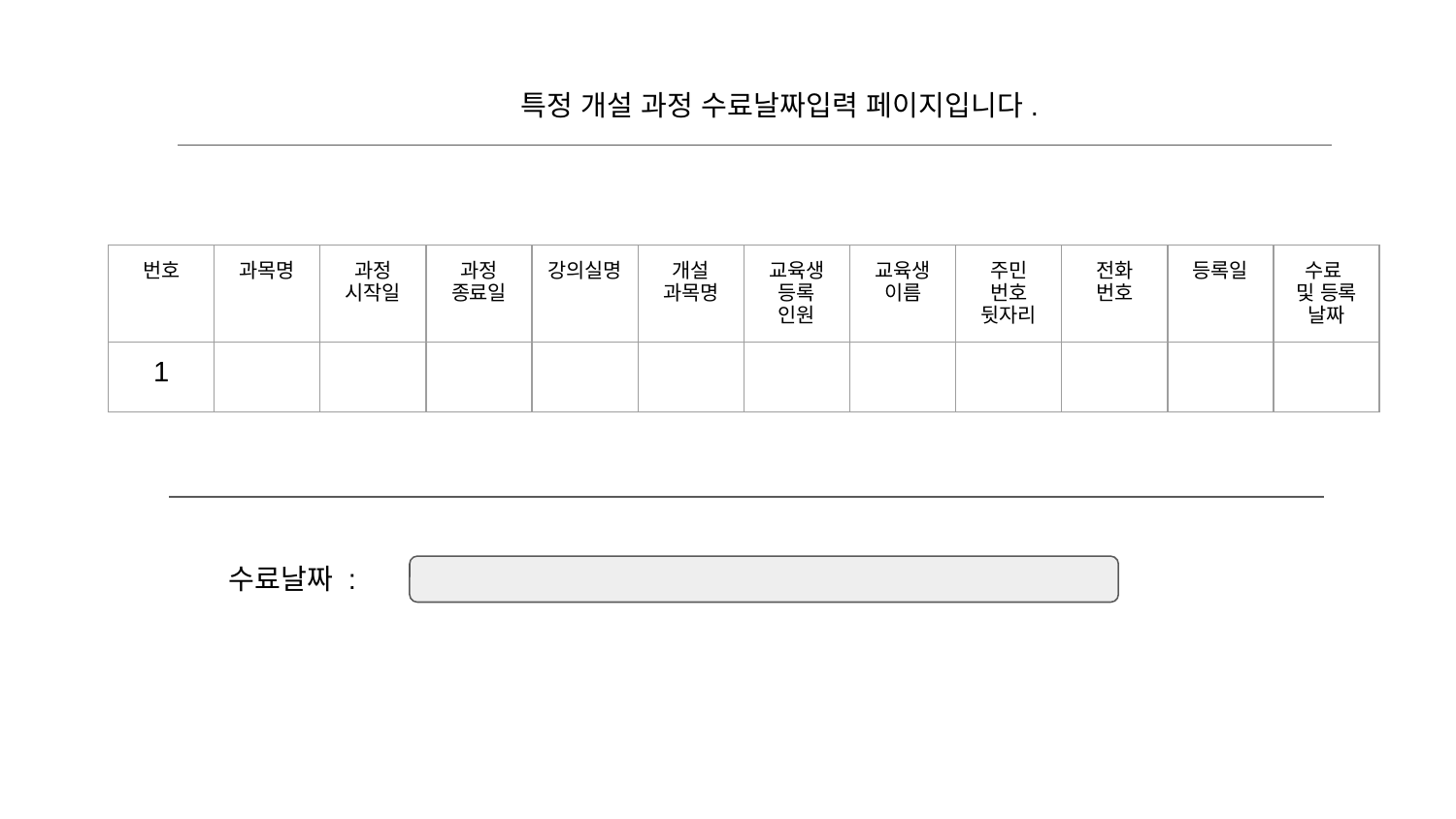

특정 개설 과정 수료날짜입력 페이지입니다.

| 번호 | 과목명 | 과정 시작일 | 과정 종료일 | 강의실명 | 개설 과목명 | 교육생 등록 인원 | 교육생 이름 | 주민 번호 뒷자리 | 전화 번호 | 등록일 | 수료 및 등록 날짜 |
| --- | --- | --- | --- | --- | --- | --- | --- | --- | --- | --- | --- |
| 1 |  |  |  |  |  |  |  |  |  |  |  |
수료날짜 :